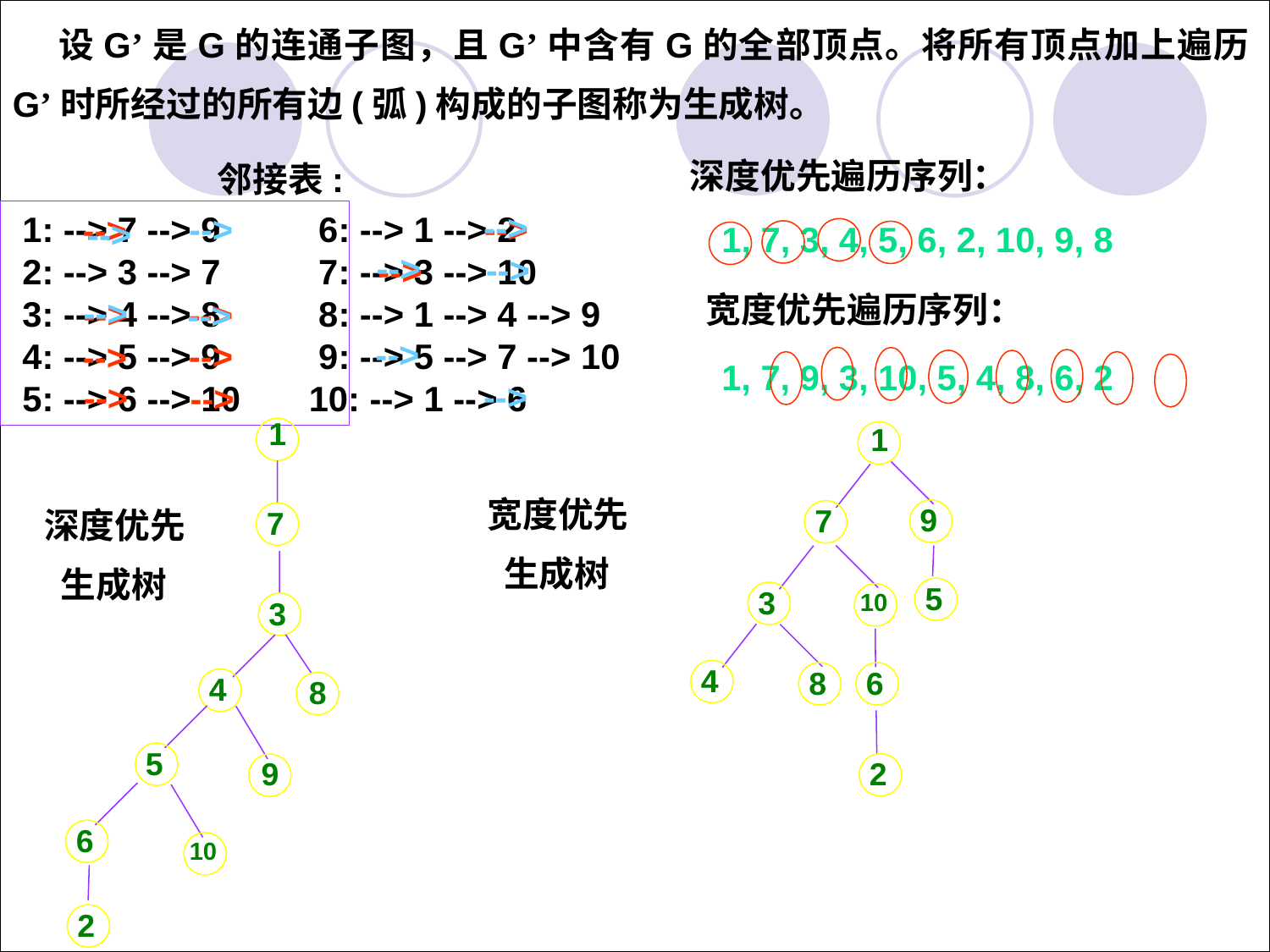

设G’是G的连通子图，且G’中含有G的全部顶点。将所有顶点加上遍历G’时所经过的所有边(弧)构成的子图称为生成树。
53

深度优先遍历序列：
邻接表:
-->
-->
 1: --> 7 --> 9
 2: --> 3 --> 7
 3: --> 4 --> 8
 4: --> 5 --> 9
 5: --> 6 --> 10
-->
 6: --> 1 --> 2
 7: --> 3 --> 10
 8: --> 1 --> 4 --> 9
 9: --> 5 --> 7 --> 10
10: --> 1 --> 6
-->
-->
1, 7, 3, 4, 5, 6, 2, 10, 9, 8

-->
-->
-->
宽度优先遍历序列：
-->
-->
-->
-->
-->
-->
-->

1, 7, 9, 3, 10, 5, 4, 8, 6, 2

-->
-->
-->
1
1

宽度优先

 生成树
9
7
深度优先

 生成树
7

5
3

10

3

4
8
6

4
8

5

2
9

6

10

2